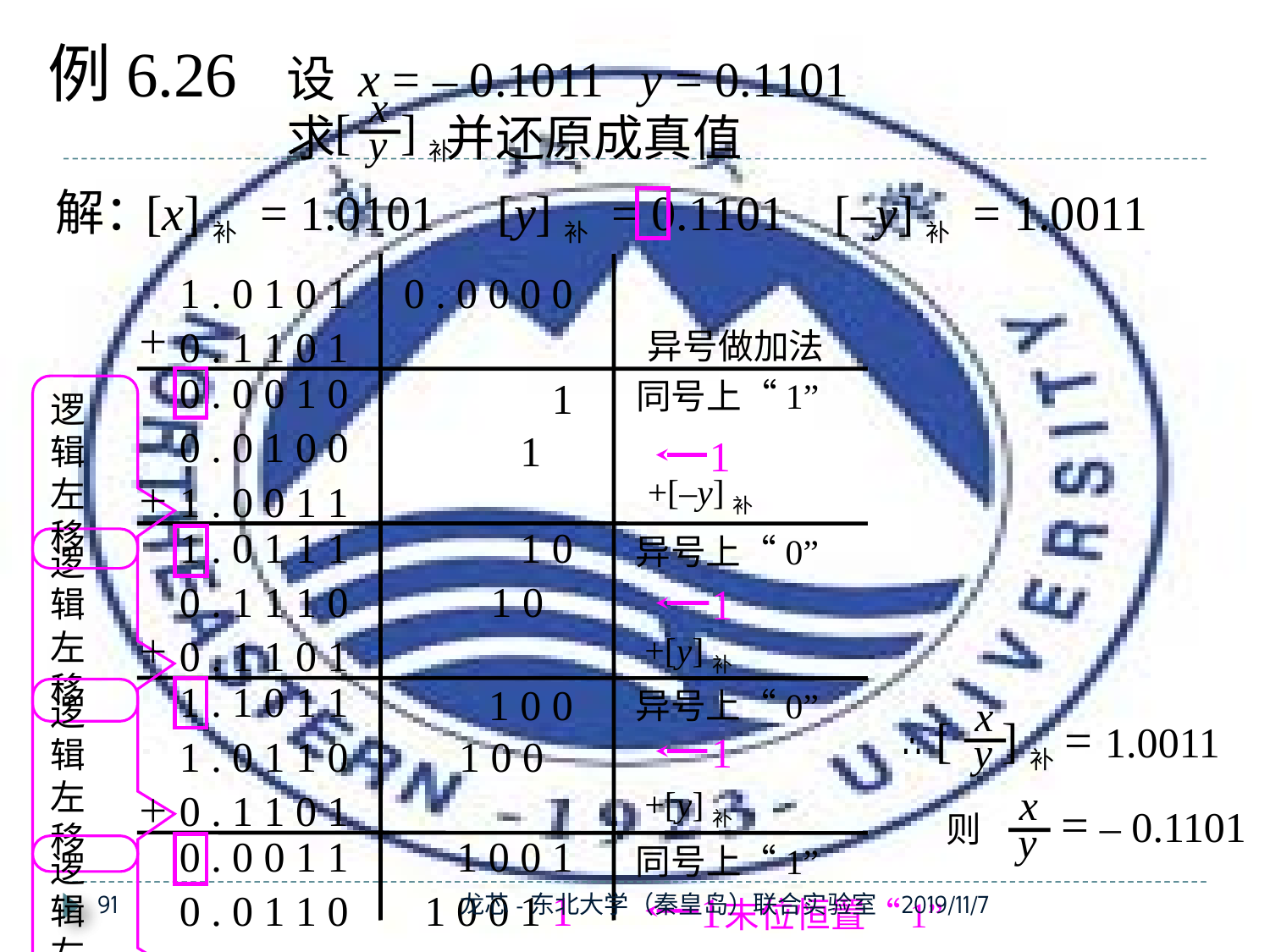

例6.26
设 x = – 0.1011   y = 0.1101
求          并还原成真值
x
y

[    ]补
解：
[x]补 = 1.0101     [y]补 = 0.1101    [–y]补 = 1.0011

1 . 0 1 0 1
0 . 0 0 0 0
0 . 1 1 0 1
＋
异号做加法
0 . 0 0 1 0
1
同号上“1”

逻辑左移
0 . 0 1 0 0
1
1

+[–y]补
1 . 0 0 1 1
＋
1 . 0 1 1 1
1
0

异号上“0”
逻辑左移
0 . 1 1 1 0
1 0
1

+[y]补
0 . 1 1 0 1
＋
1 . 1 0 1 1
1 0
0
异号上“0”

逻辑左移
x
y

[    ]补= 1.0011
∴
1
1 . 0 1 1 0
1 0 0

x
y

= – 0.1101
则
+[y]补
0 . 1 1 0 1
＋
1
0 . 0 0 1 1
1 0 0

同号上“1”

逻辑左移
0 . 0 1 1 0
1 0 0 1
1

1
91
龙芯-东北大学（秦皇岛）联合实验室
2019/11/7
末位恒置“1”